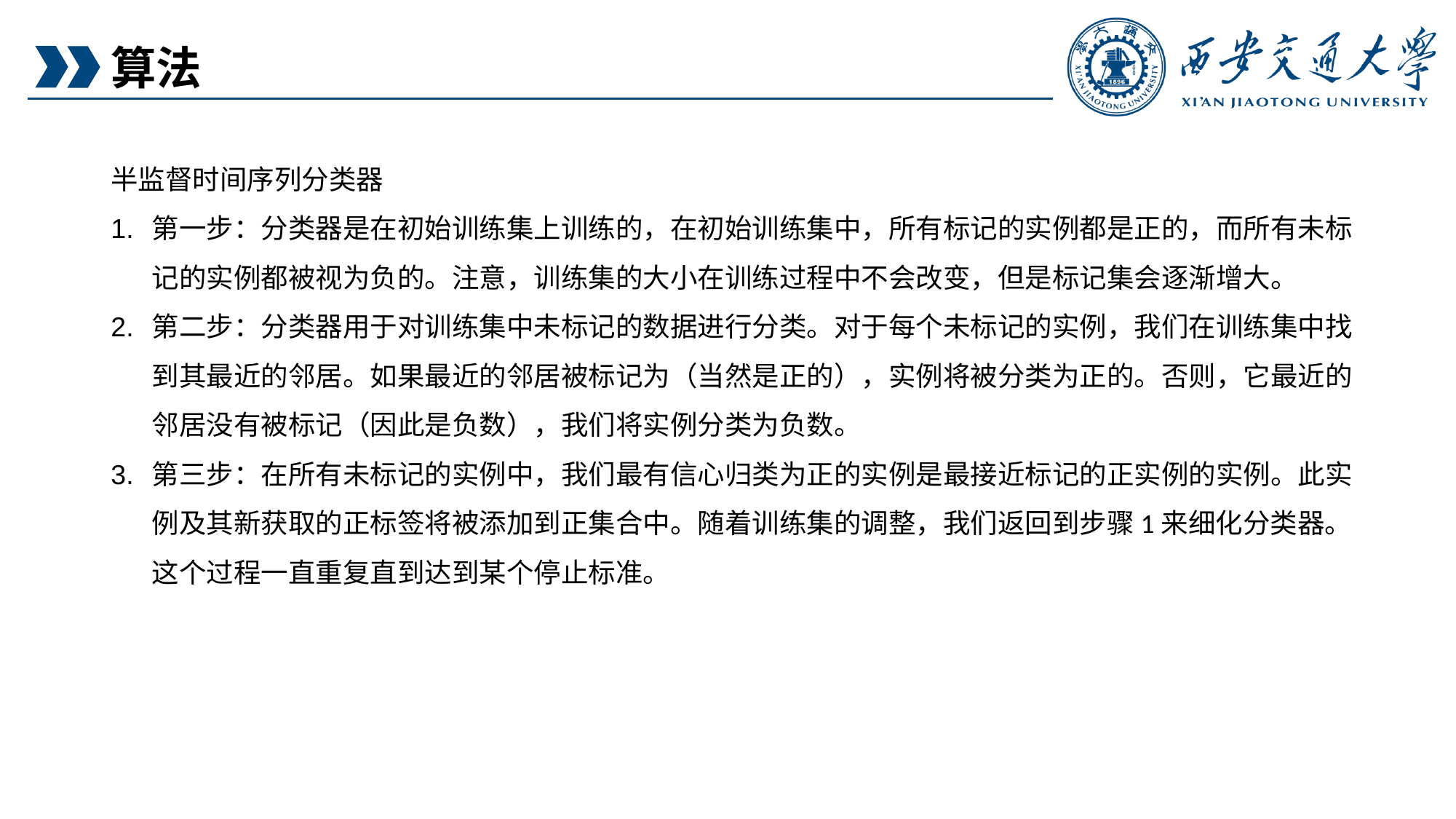

算法

半监督时间序列分类器
第一步：分类器是在初始训练集上训练的，在初始训练集中，所有标记的实例都是正的，而所有未标记的实例都被视为负的。注意，训练集的大小在训练过程中不会改变，但是标记集会逐渐增大。
第二步：分类器用于对训练集中未标记的数据进行分类。对于每个未标记的实例，我们在训练集中找到其最近的邻居。如果最近的邻居被标记为（当然是正的），实例将被分类为正的。否则，它最近的邻居没有被标记（因此是负数），我们将实例分类为负数。
第三步：在所有未标记的实例中，我们最有信心归类为正的实例是最接近标记的正实例的实例。此实例及其新获取的正标签将被添加到正集合中。随着训练集的调整，我们返回到步骤1来细化分类器。这个过程一直重复直到达到某个停止标准。